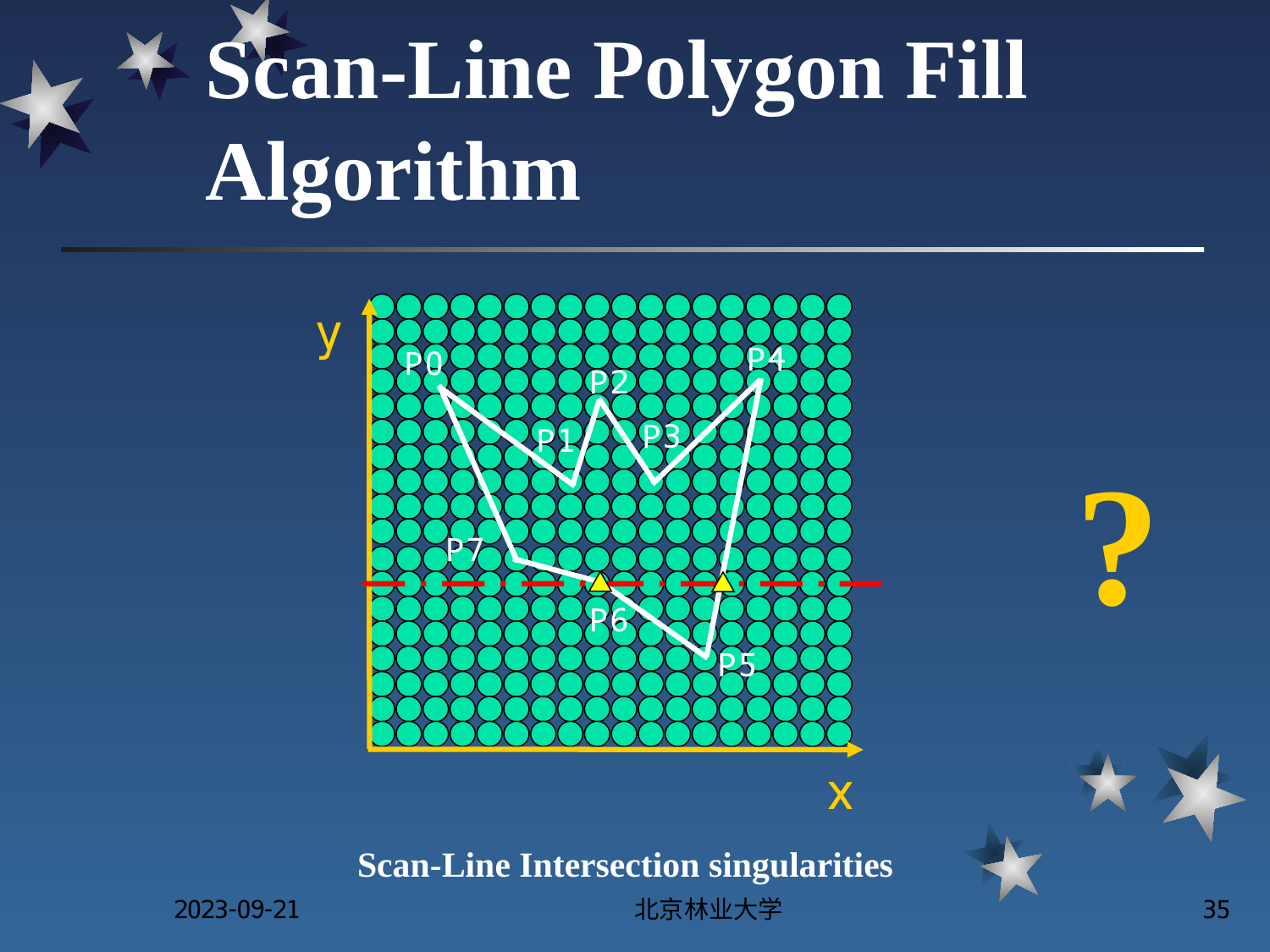

# Scan-Line Polygon Fill Algorithm

y

x
P4
P0
P2

P3
P1
?
P7

P6
P5
Scan-Line Intersection singularities
2023-09-21
北京林业大学
35